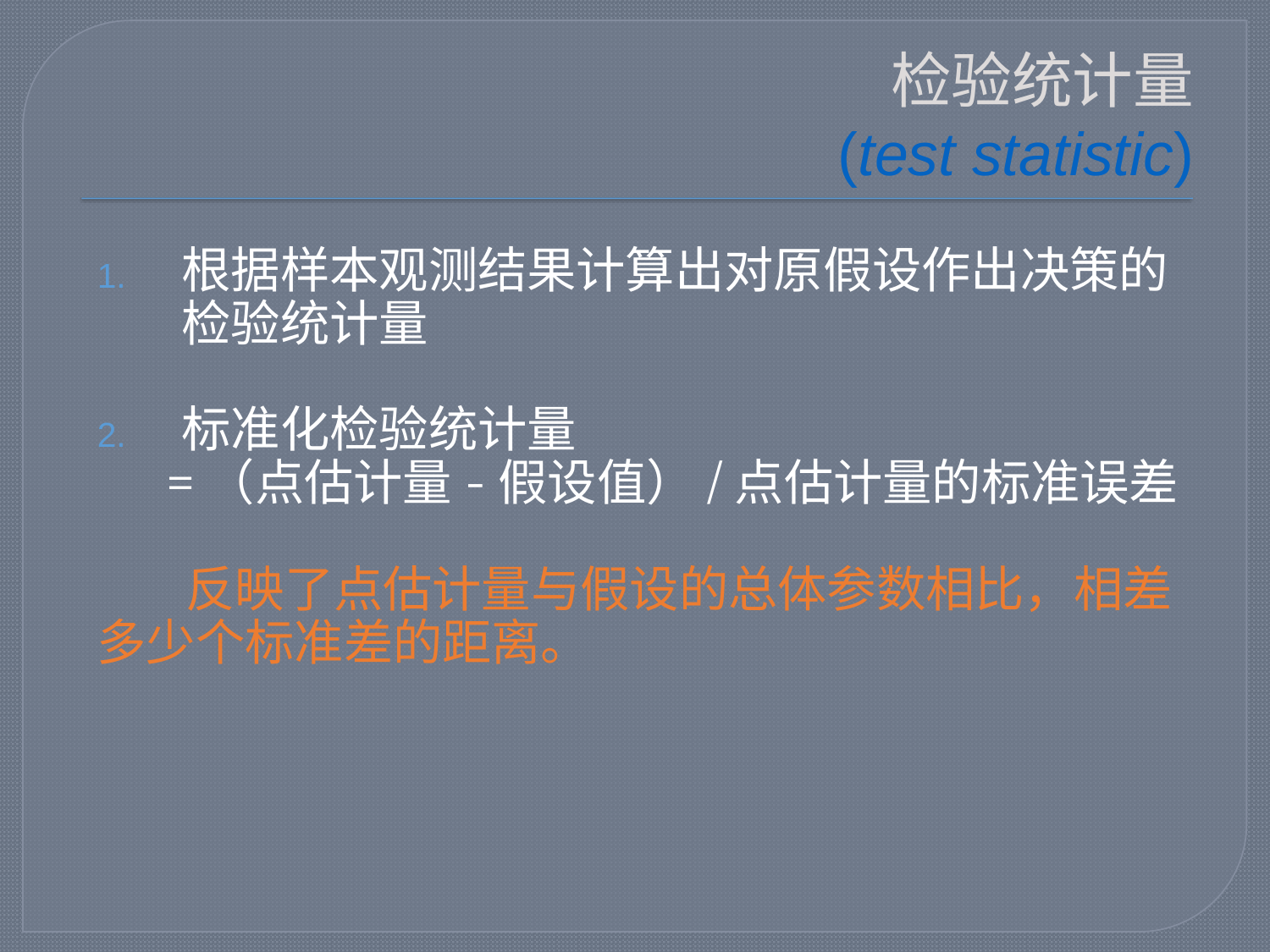

# 检验统计量 (test statistic)
根据样本观测结果计算出对原假设作出决策的检验统计量

标准化检验统计量
       =（点估计量-假设值）/点估计量的标准误差

       反映了点估计量与假设的总体参数相比，相差多少个标准差的距离。